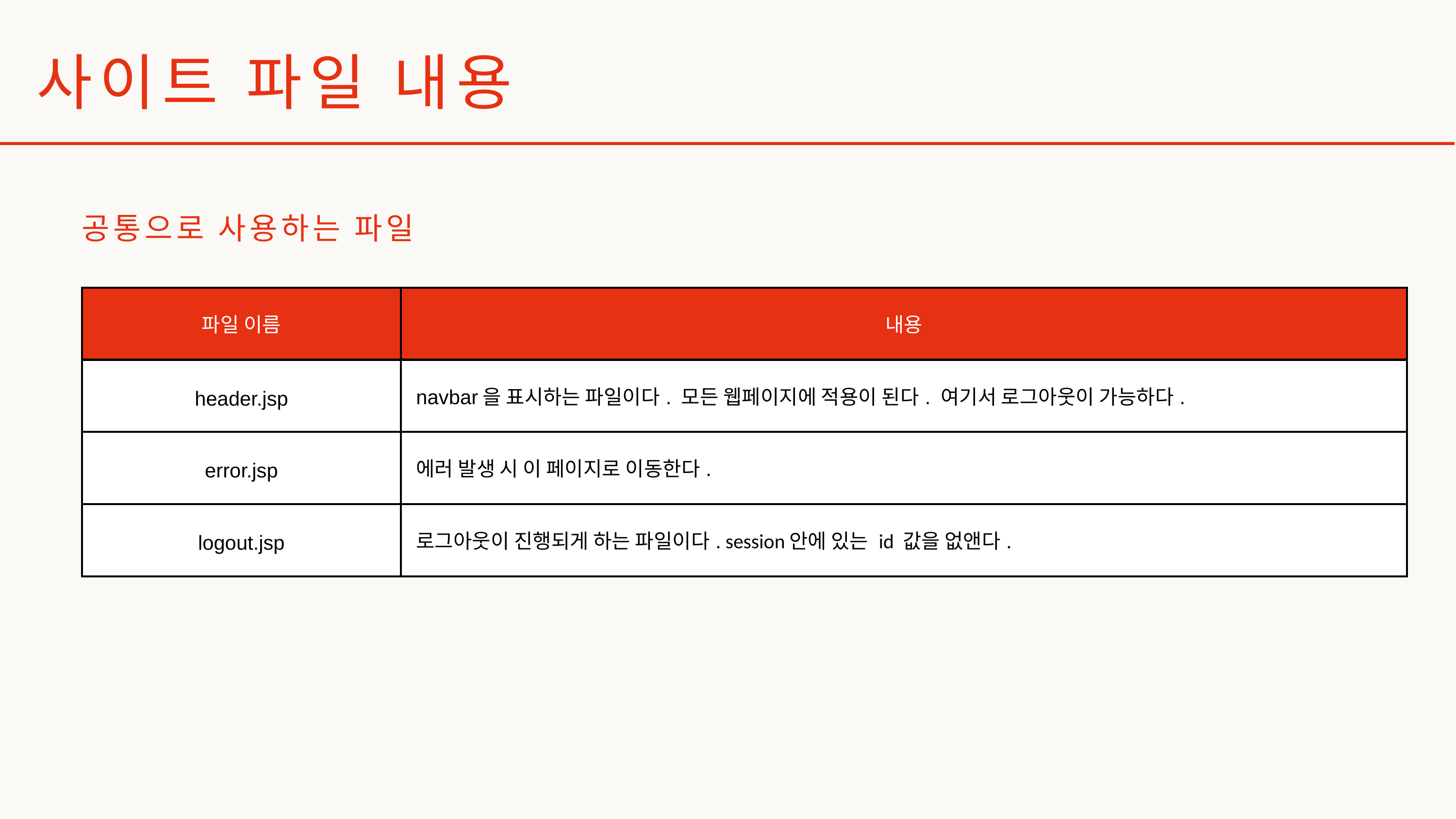

사이트 파일 내용

공통으로 사용하는 파일
| 파일 이름 | 내용 |
| --- | --- |
| header.jsp | navbar을 표시하는 파일이다. 모든 웹페이지에 적용이 된다. 여기서 로그아웃이 가능하다. |
| error.jsp | 에러 발생 시 이 페이지로 이동한다. |
| logout.jsp | 로그아웃이 진행되게 하는 파일이다. session안에 있는 id 값을 없앤다. |